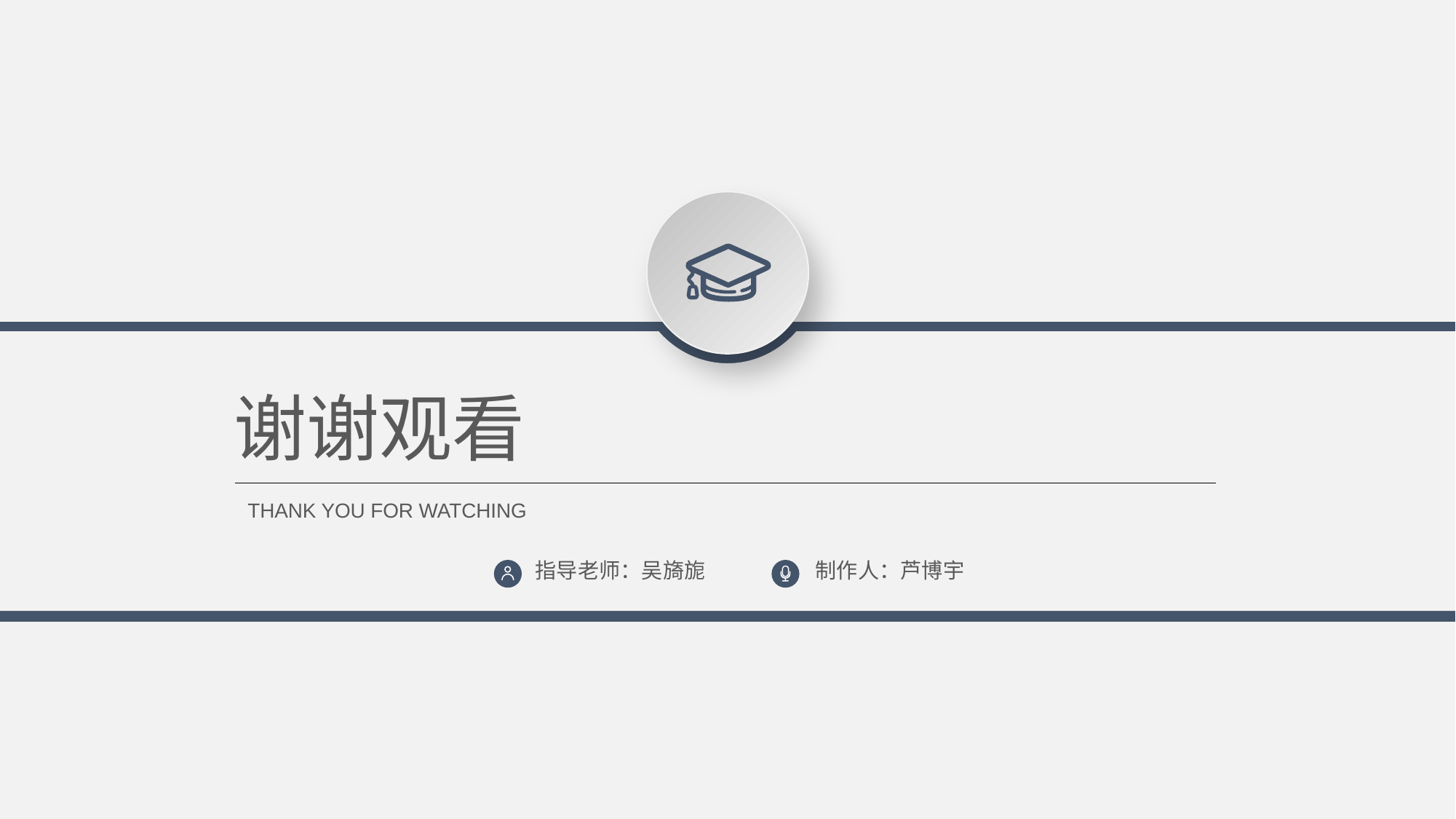

谢谢观看
THANK YOU FOR WATCHING
指导老师：吴旖旎
制作人：芦博宇